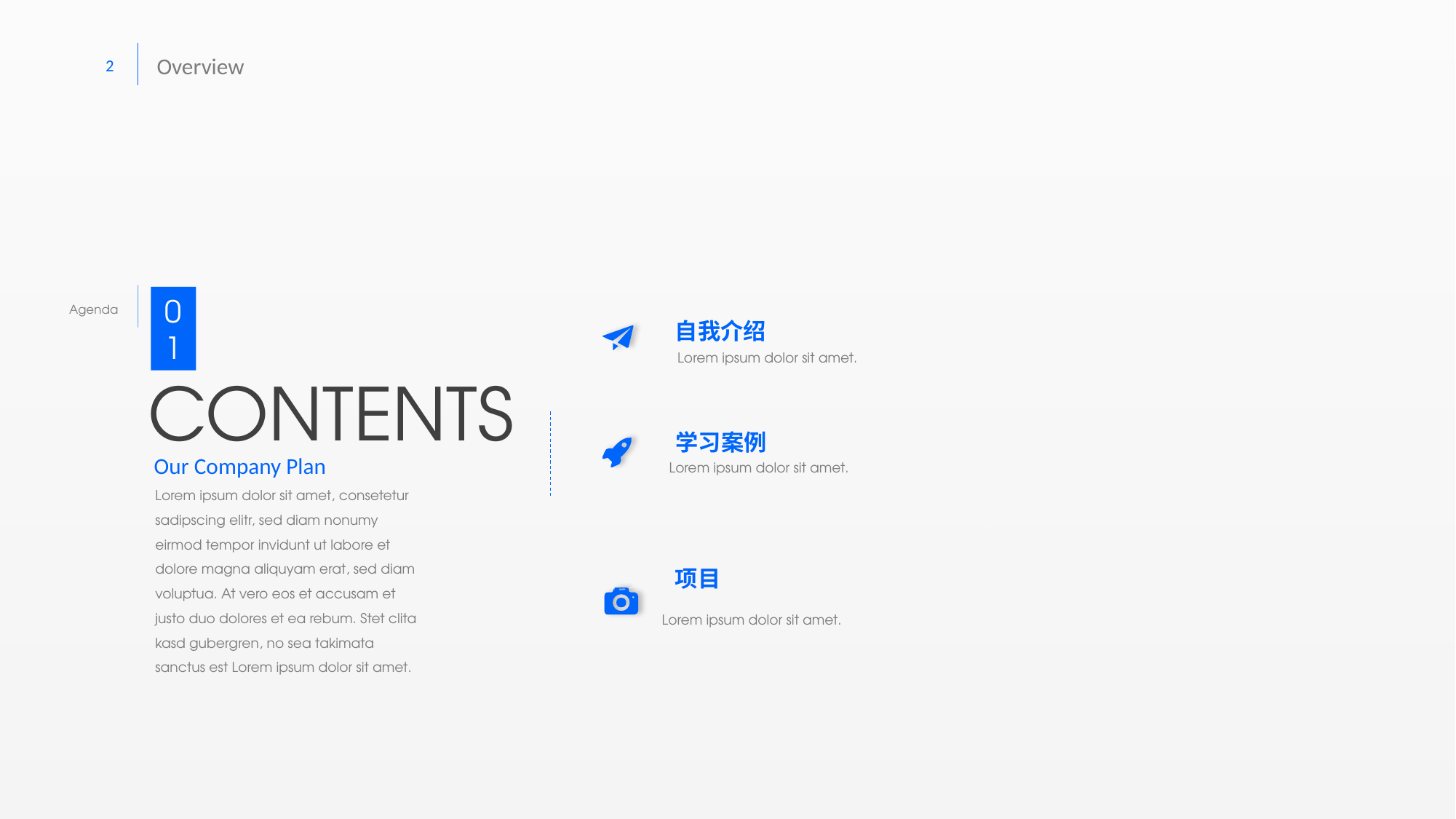

Overview
01
Agenda

自我介绍

Lorem ipsum dolor sit amet.
CONTENTS

学习案例

Lorem ipsum dolor sit amet.
Our Company Plan
Lorem ipsum dolor sit amet, consetetur sadipscing elitr, sed diam nonumy eirmod tempor invidunt ut labore et dolore magna aliquyam erat, sed diam voluptua. At vero eos et accusam et justo duo dolores et ea rebum. Stet clita kasd gubergren, no sea takimata sanctus est Lorem ipsum dolor sit amet.

项目

Lorem ipsum dolor sit amet.